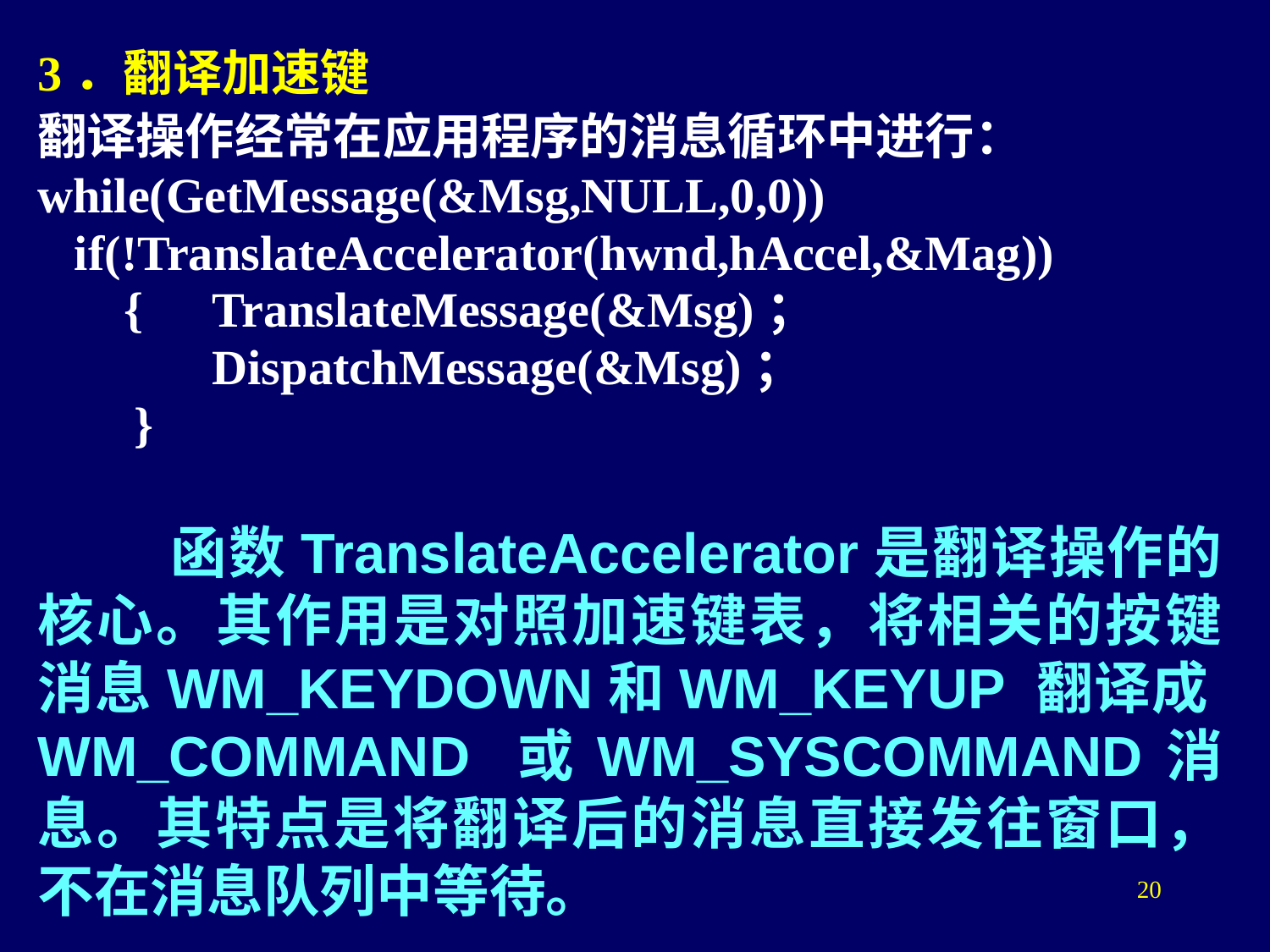

3．翻译加速键
翻译操作经常在应用程序的消息循环中进行：
while(GetMessage(&Msg,NULL,0,0))
   if(!TranslateAccelerator(hwnd,hAccel,&Mag))
       {	TranslateMessage(&Msg)；
  		DispatchMessage(&Msg)；
 	    }

        函数TranslateAccelerator是翻译操作的核心。其作用是对照加速键表，将相关的按键消息WM_KEYDOWN和WM_KEYUP 翻译成WM_COMMAND 或WM_SYSCOMMAND消息。其特点是将翻译后的消息直接发往窗口，不在消息队列中等待。
20